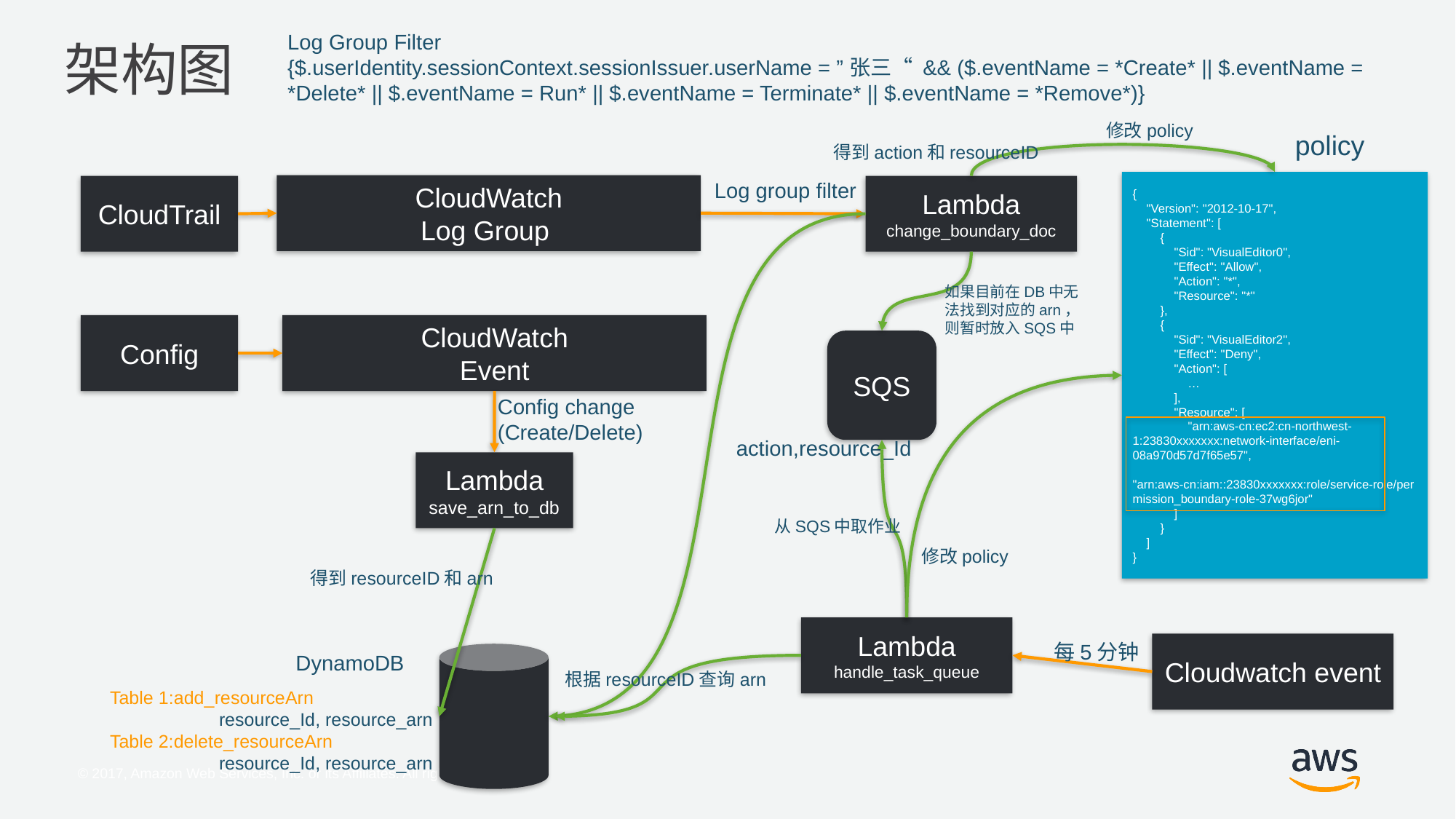

Log Group Filter
{$.userIdentity.sessionContext.sessionIssuer.userName = ”张三“ && ($.eventName = *Create* || $.eventName = *Delete* || $.eventName = Run* || $.eventName = Terminate* || $.eventName = *Remove*)}
# 架构图
修改policy
policy
得到action和resourceID
{
    "Version": "2012-10-17",
    "Statement": [
        {
            "Sid": "VisualEditor0",
            "Effect": "Allow",
            "Action": "*",
            "Resource": "*"
        },
        {
            "Sid": "VisualEditor2",
            "Effect": "Deny",
            "Action": [
                …
            ],
            "Resource": [
                "arn:aws-cn:ec2:cn-northwest-1:23830xxxxxxx:network-interface/eni-08a970d57d7f65e57",
                "arn:aws-cn:iam::23830xxxxxxx:role/service-role/permission_boundary-role-37wg6jor"
            ]
        }
    ]
}
Log group filter
CloudWatch
Log Group
CloudTrail
Lambda
change_boundary_doc
如果目前在DB中无法找到对应的arn，则暂时放入SQS中
Config
CloudWatch
Event
SQS
Config change
(Create/Delete)

action,resource_Id
Lambda
save_arn_to_db
从SQS中取作业
修改policy
得到resourceID和arn
Lambda
handle_task_queue
每5分钟
Cloudwatch event

DynamoDB
根据resourceID查询arn
Table 1:add_resourceArn
	resource_Id, resource_arn
Table 2:delete_resourceArn
	resource_Id, resource_arn